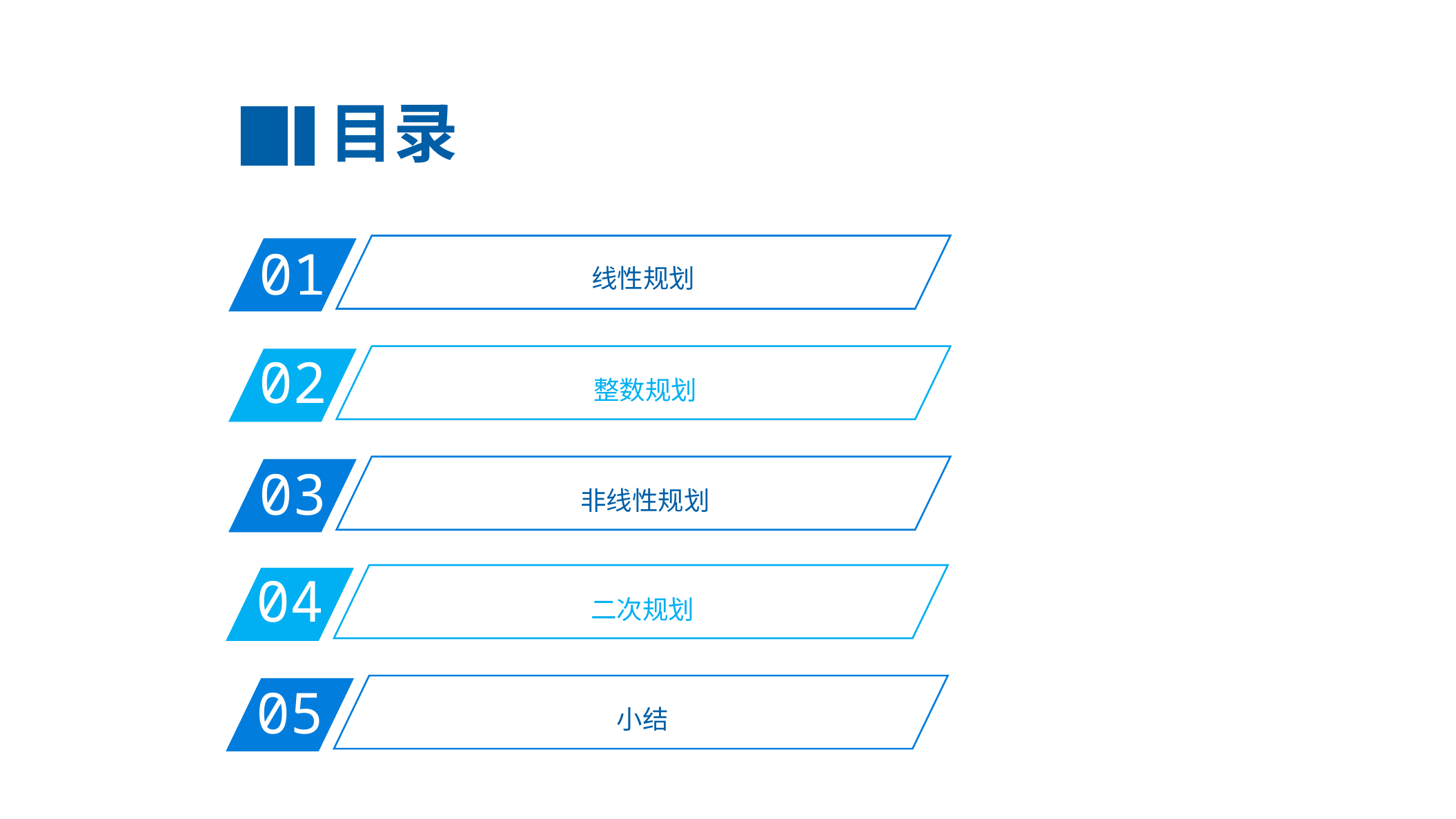

目录

01

线性规划
02

整数规划
03

非线性规划
04

二次规划
05

小结